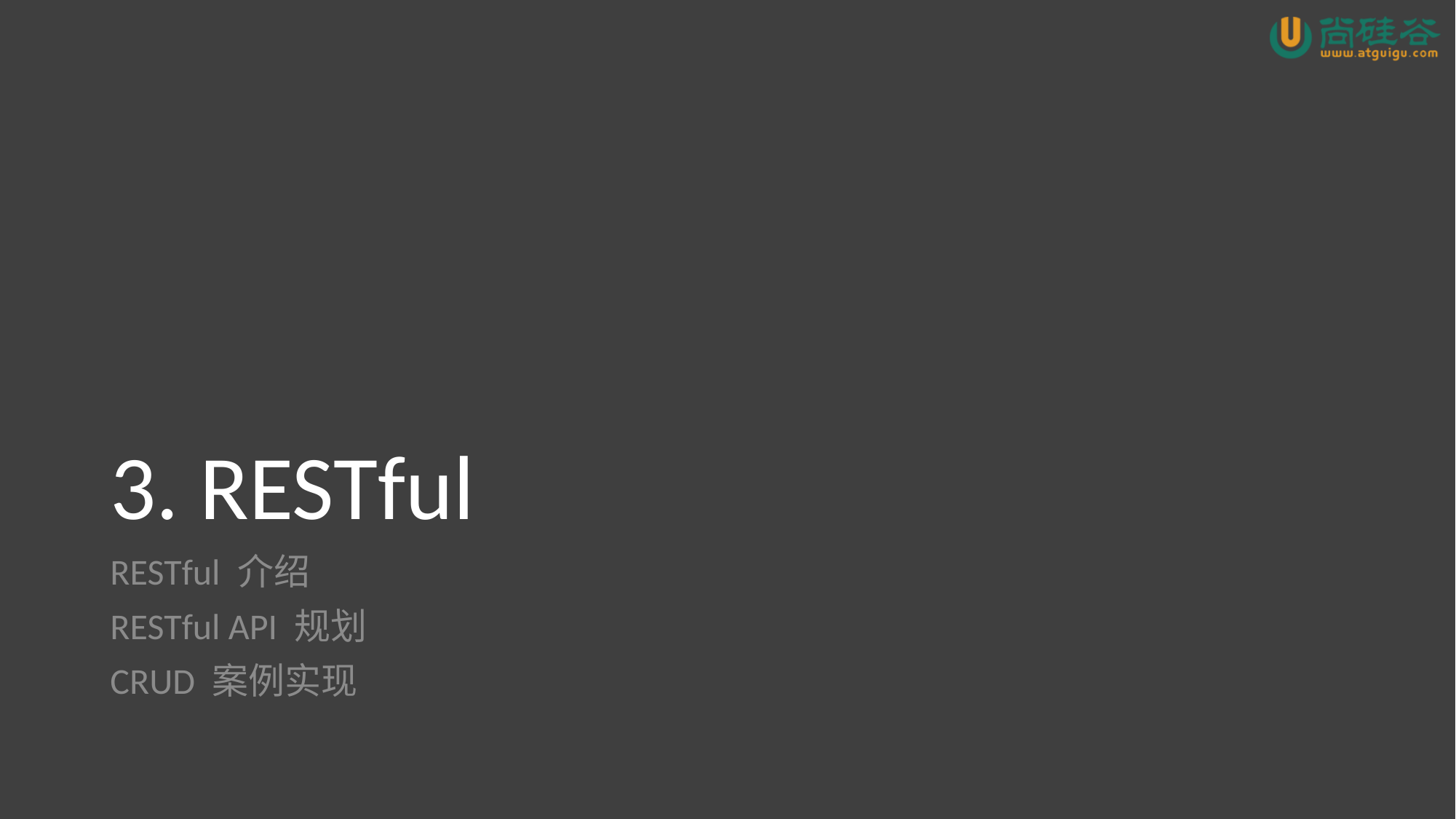

# 3. RESTful
RESTful 介绍
RESTful API 规划
CRUD 案例实现